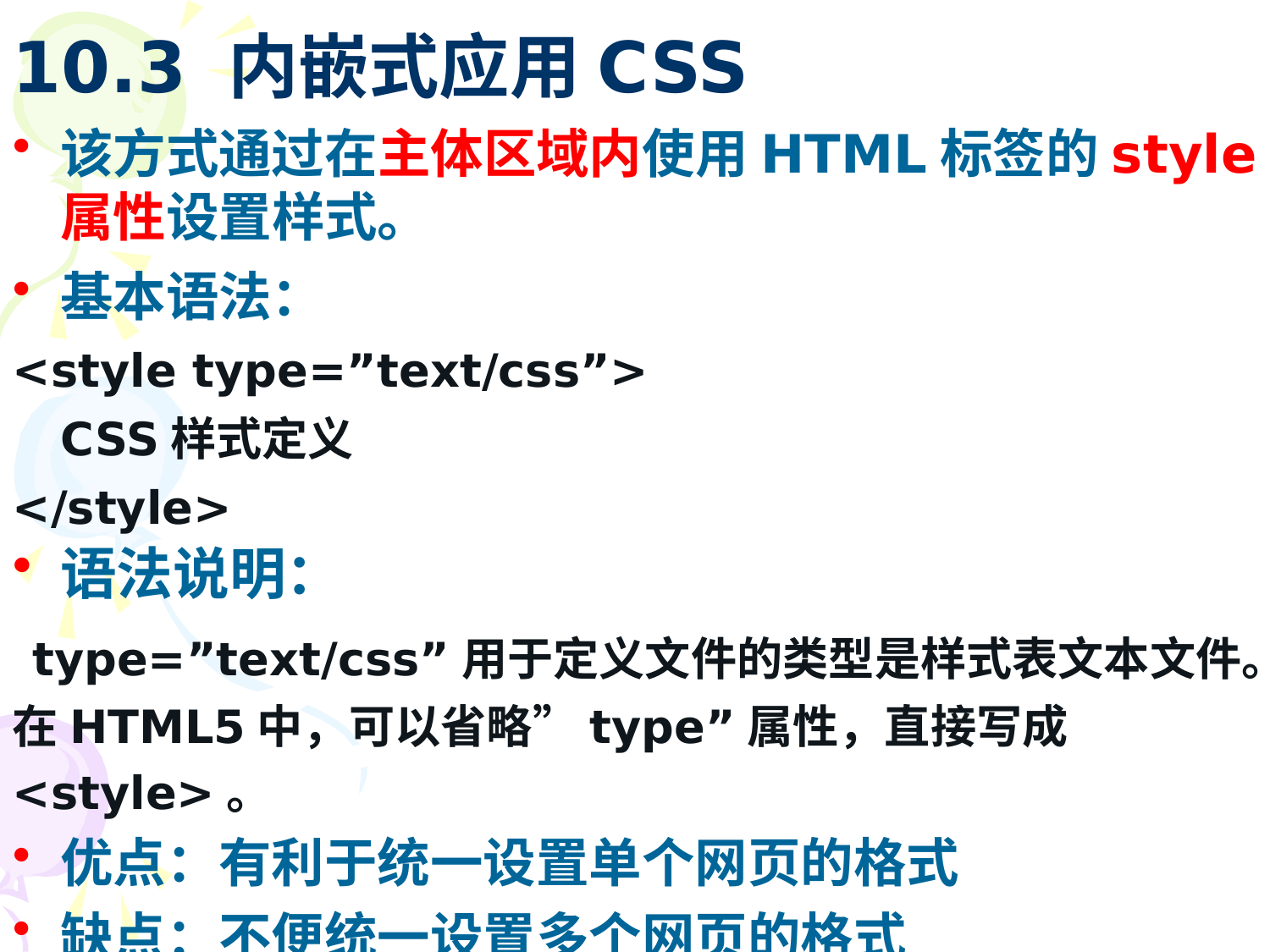

# 10.3 内嵌式应用CSS
该方式通过在主体区域内使用HTML标签的style属性设置样式。
基本语法：
<style type=”text/css”>
   CSS样式定义
</style>
语法说明：
 type=”text/css”用于定义文件的类型是样式表文本文件。在HTML5中，可以省略”type”属性，直接写成<style>。
优点：有利于统一设置单个网页的格式
缺点：不便统一设置多个网页的格式